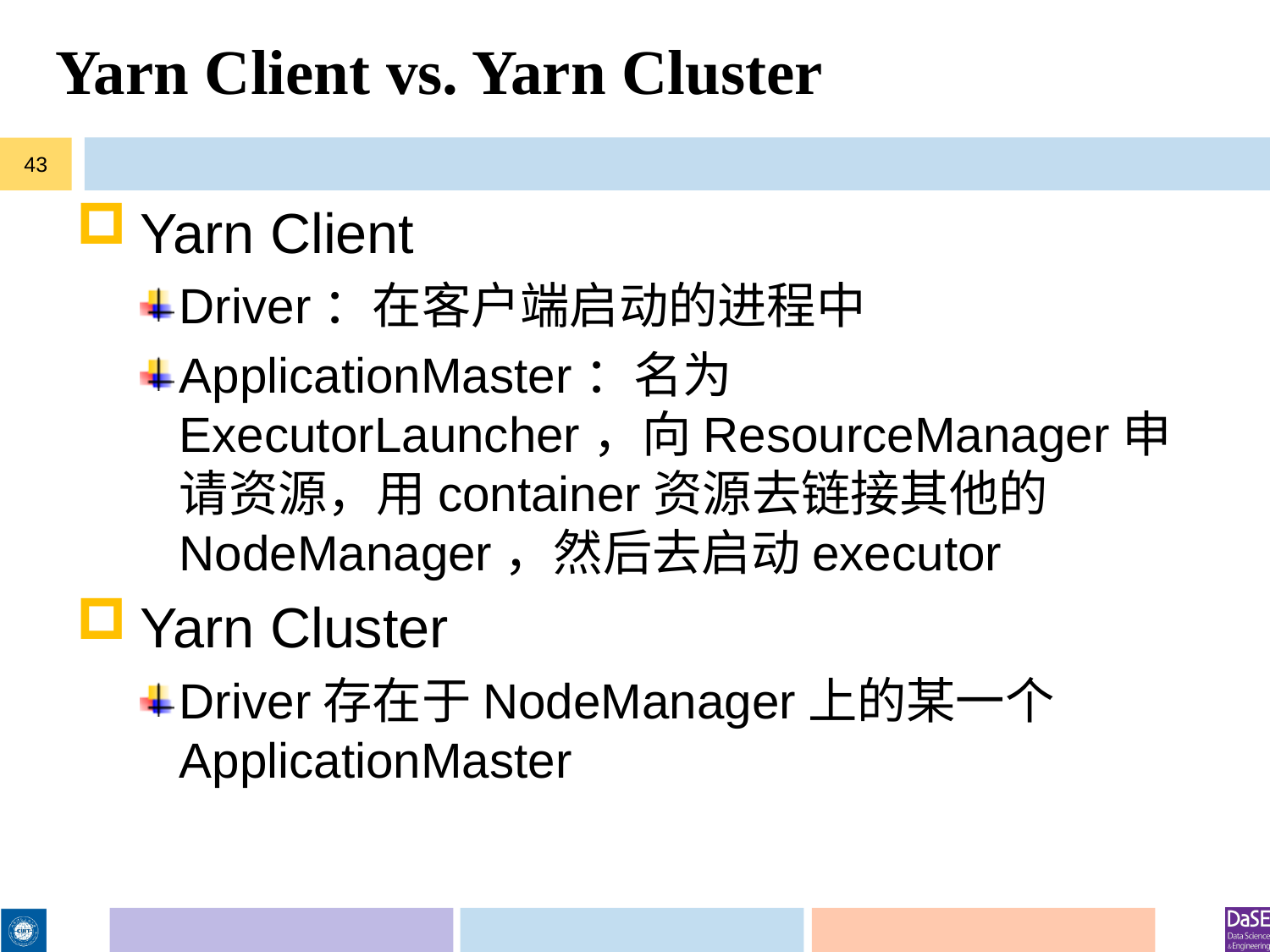

# Yarn Client vs. Yarn Cluster
43
Yarn Client
Driver：在客户端启动的进程中
ApplicationMaster：名为ExecutorLauncher，向ResourceManager申请资源，用container资源去链接其他的NodeManager，然后去启动executor
Yarn Cluster
Driver存在于NodeManager上的某一个ApplicationMaster